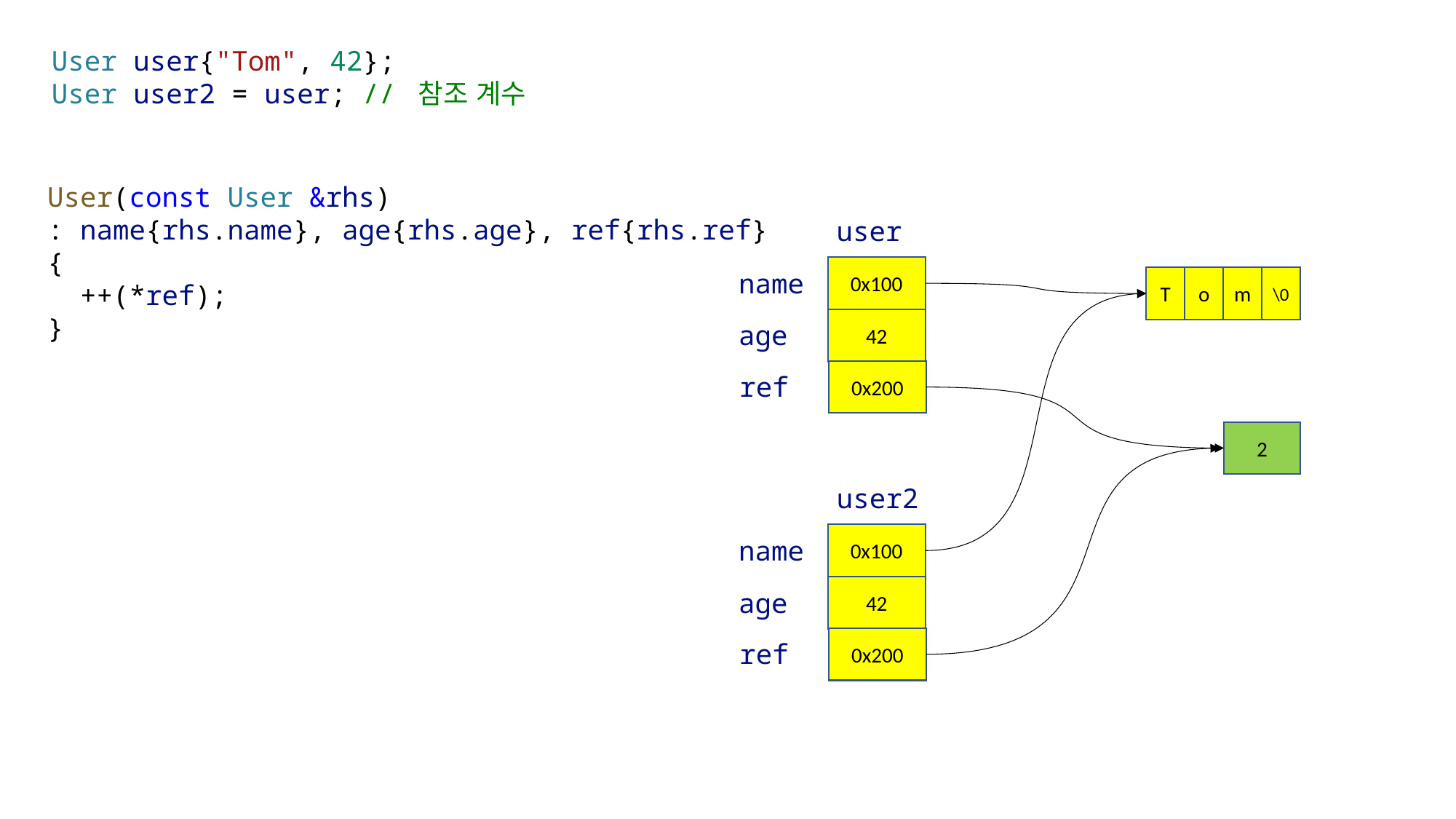

User user{"Tom", 42};
User user2 = user; // 참조 계수
User(const User &rhs)
: name{rhs.name}, age{rhs.age}, ref{rhs.ref}
{
  ++(*ref);
}
user
0x100
name
T
o
m
\0
42
age
0x200
ref
2
user2
0x100
name
42
age
0x200
ref